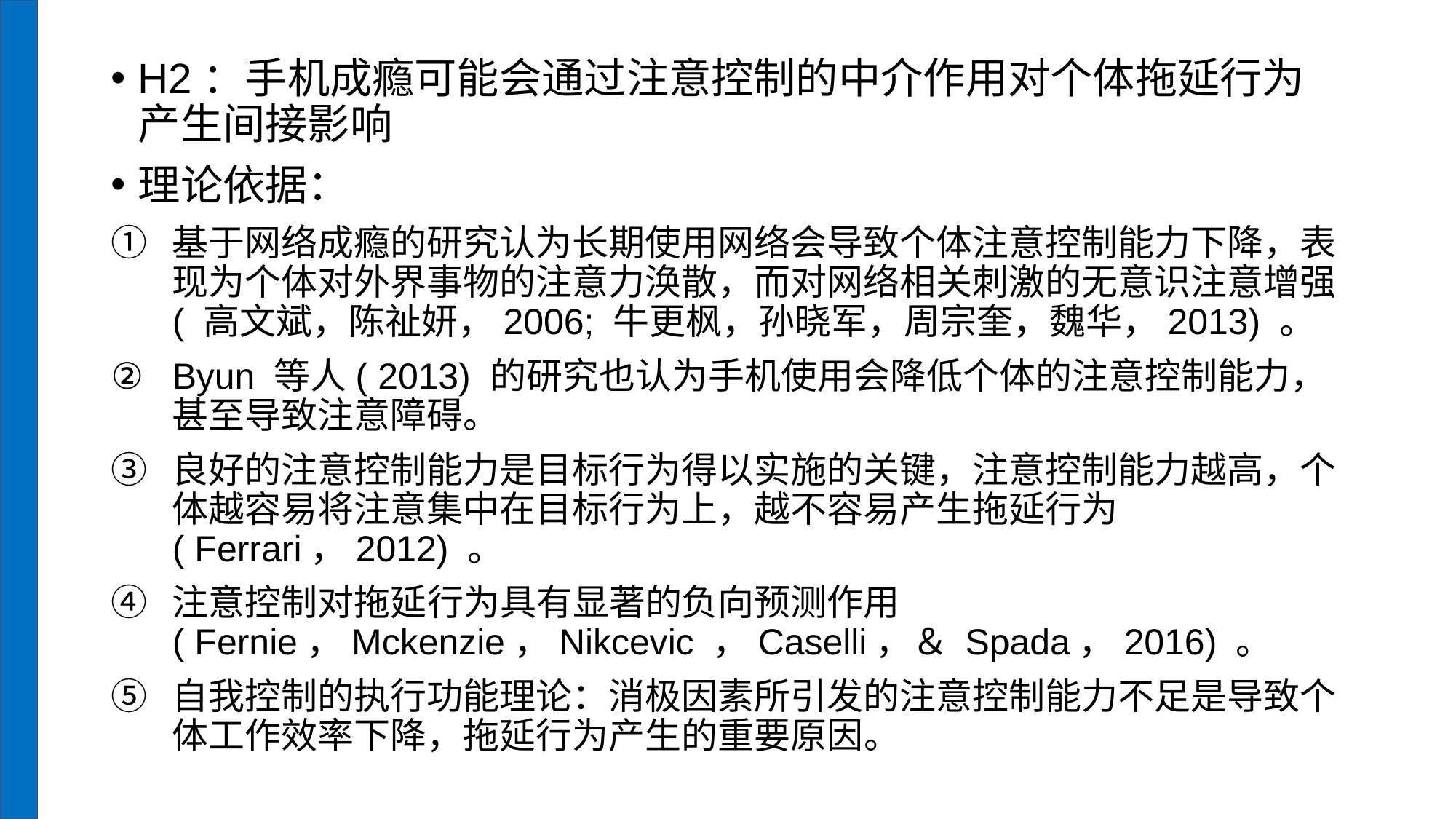

H2：手机成瘾可能会通过注意控制的中介作用对个体拖延行为产生间接影响
理论依据：
基于网络成瘾的研究认为长期使用网络会导致个体注意控制能力下降，表现为个体对外界事物的注意力涣散，而对网络相关刺激的无意识注意增强( 高文斌，陈祉妍，2006; 牛更枫，孙晓军，周宗奎，魏华，2013) 。
Byun 等人( 2013) 的研究也认为手机使用会降低个体的注意控制能力，甚至导致注意障碍。
良好的注意控制能力是目标行为得以实施的关键，注意控制能力越高，个体越容易将注意集中在目标行为上，越不容易产生拖延行为( Ferrari，2012) 。
注意控制对拖延行为具有显著的负向预测作用( Fernie，Mckenzie，Nikcevic ，Caselli，＆ Spada，2016) 。
自我控制的执行功能理论：消极因素所引发的注意控制能力不足是导致个体工作效率下降，拖延行为产生的重要原因。